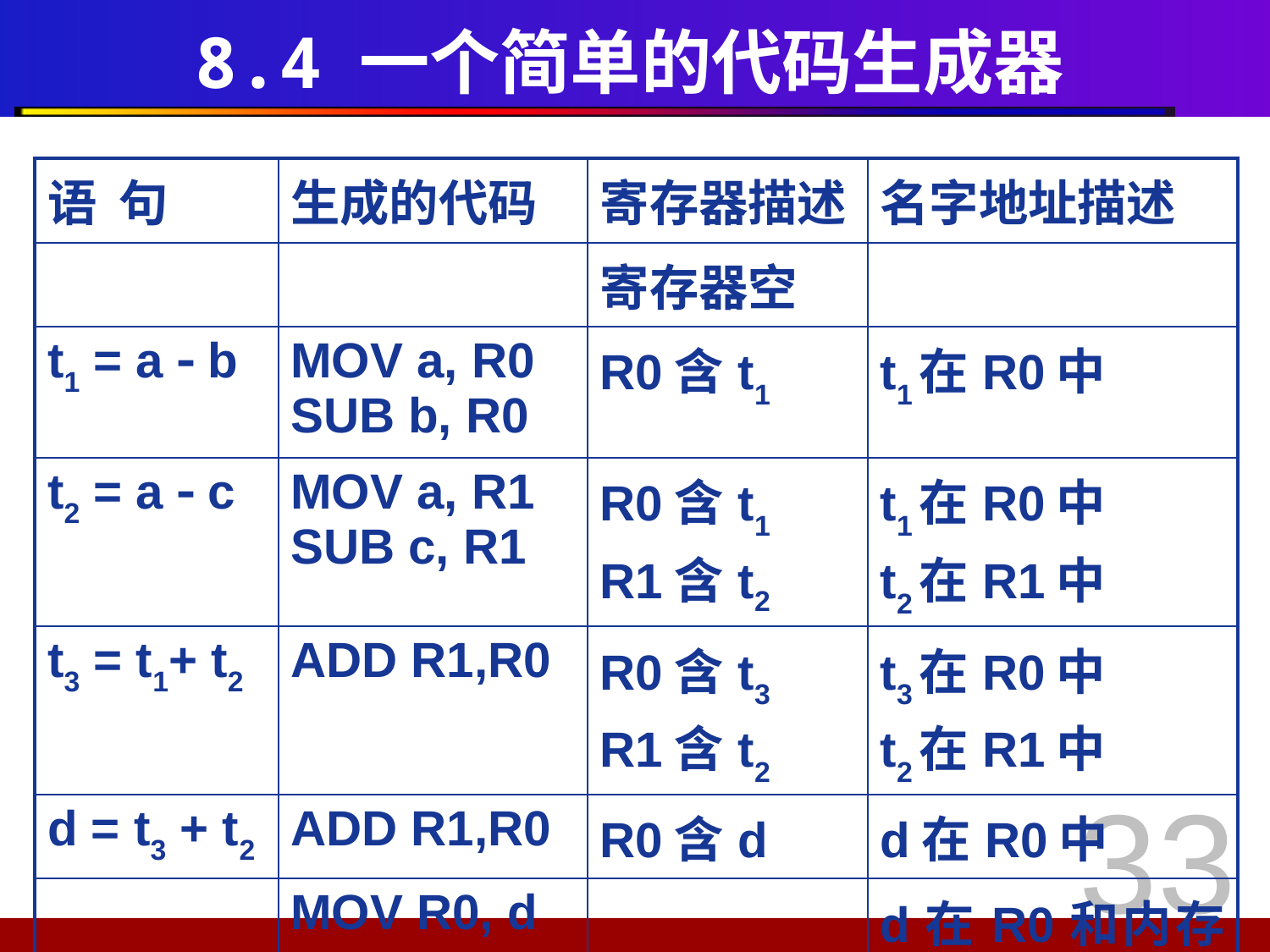

# 8.4 一个简单的代码生成器
| 语 句 | 生成的代码 | 寄存器描述 | 名字地址描述 |
| --- | --- | --- | --- |
|  |  | 寄存器空 |  |
| t1 = a − b | MOV a, R0 SUB b, R0 | R0含t1 | t1在R0中 |
| t2 = a − c | MOV a, R1 SUB c, R1 | R0含t1 R1含t2 | t1在R0中 t2在R1中 |
| t3 = t1+ t2 | ADD R1,R0 | R0含t3 R1含t2 | t3在R0中 t2在R1中 |
| d = t3 + t2 | ADD R1,R0 | R0含d | d在R0中 |
|  | MOV R0, d |  | d在R0和内存中 |
33